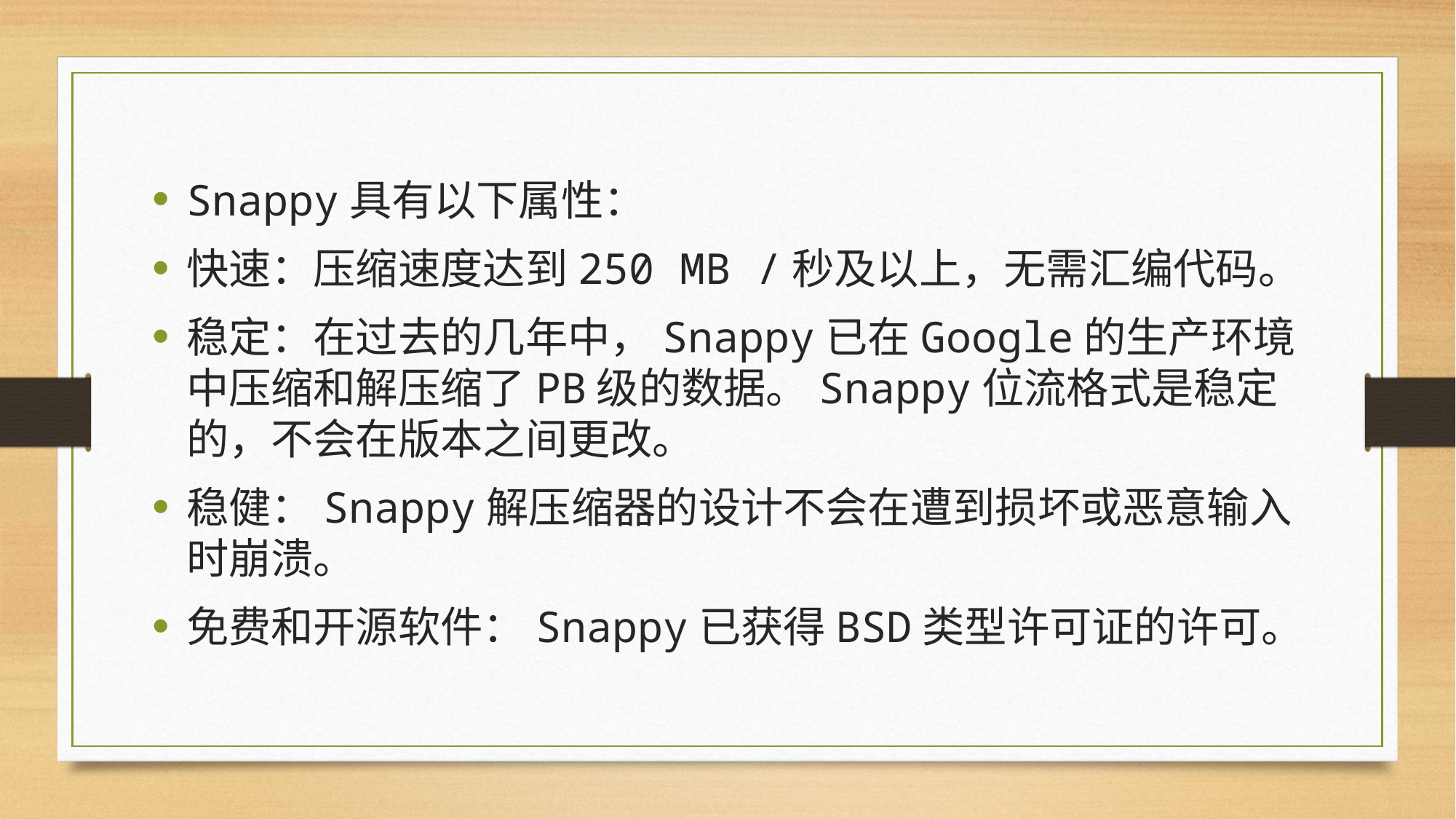

#
Snappy具有以下属性：
快速：压缩速度达到250 MB /秒及以上，无需汇编代码。
稳定：在过去的几年中，Snappy已在Google的生产环境中压缩和解压缩了PB级的数据。Snappy位流格式是稳定的，不会在版本之间更改。
稳健：Snappy解压缩器的设计不会在遭到损坏或恶意输入时崩溃。
免费和开源软件：Snappy已获得BSD类型许可证的许可。